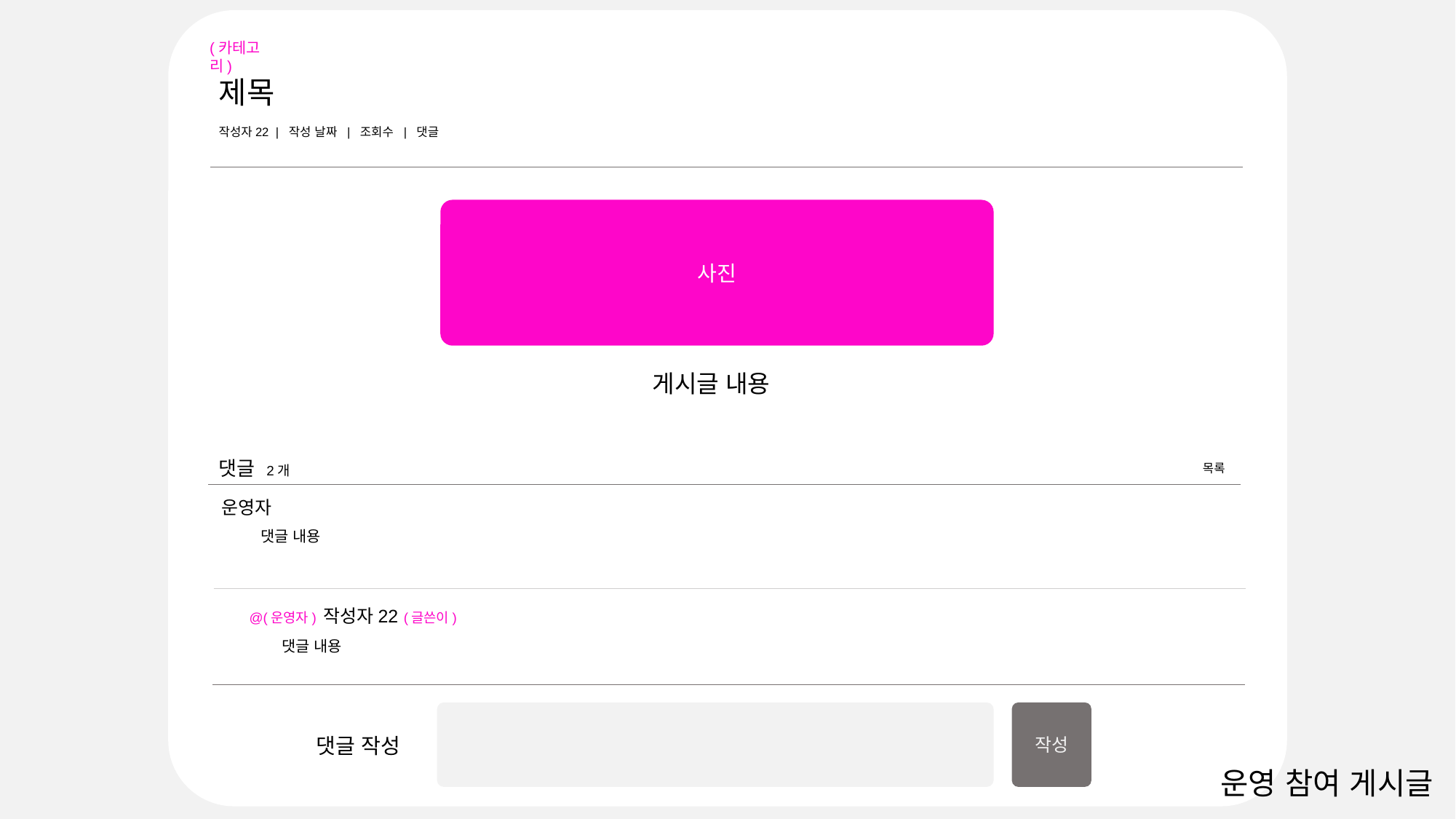

제목

작성자22  |  작성 날짜  |  조회수  |  댓글
로그아웃 | 마이페이지
(카테고리)
사진
게시글 내용

댓글 2개
목록
운영자
     댓글 내용
 @(운영자) 작성자22 (글쓴이)
     댓글 내용

작성
댓글 작성
운영 참여 게시글